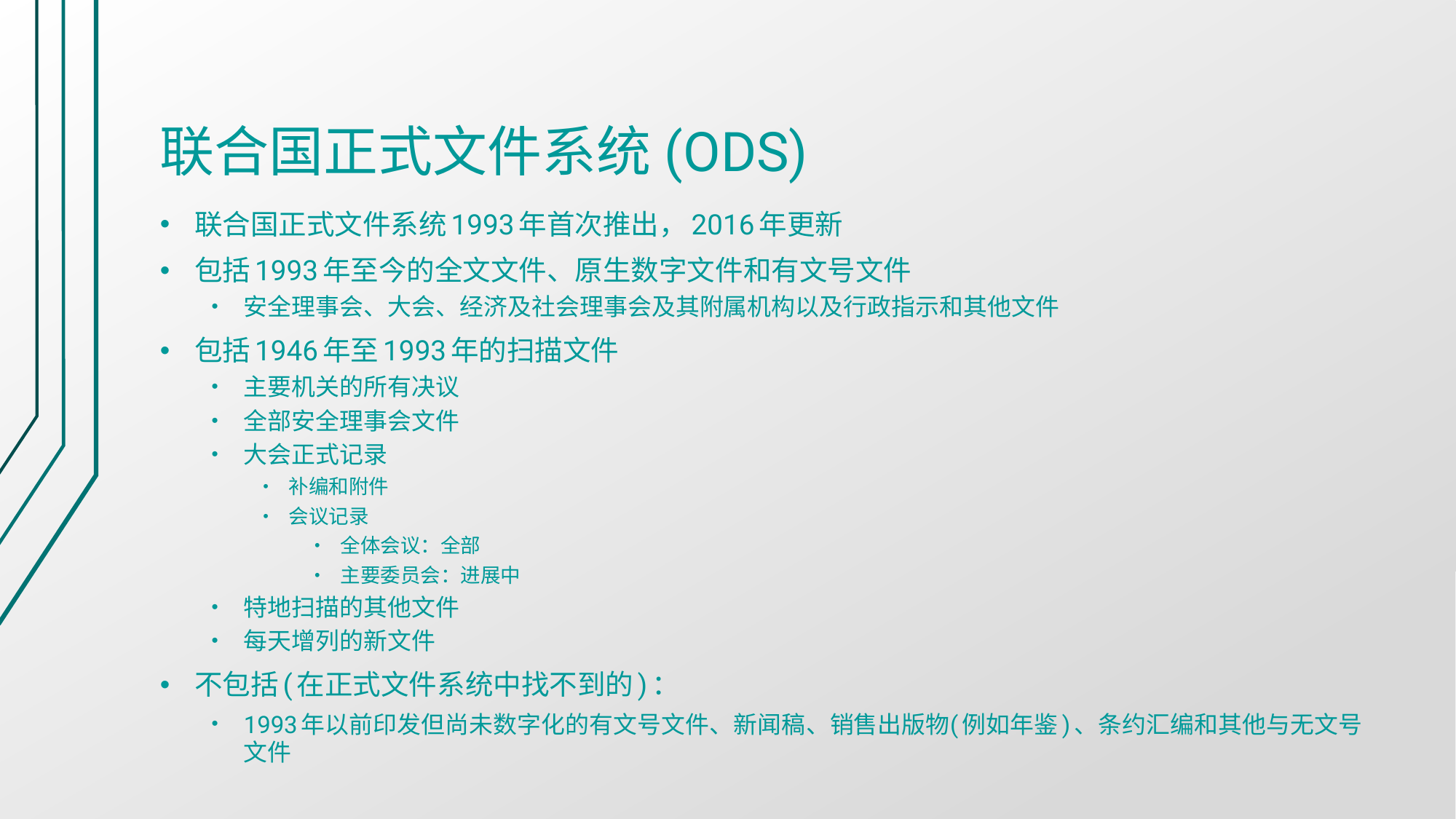

# 联合国正式文件系统(ODS)
联合国正式文件系统1993年首次推出，2016年更新
包括1993年至今的全文文件、原生数字文件和有文号文件
安全理事会、大会、经济及社会理事会及其附属机构以及行政指示和其他文件
包括1946年至1993年的扫描文件
主要机关的所有决议
全部安全理事会文件
大会正式记录
补编和附件
会议记录
全体会议：全部
主要委员会：进展中
特地扫描的其他文件
每天增列的新文件
不包括(在正式文件系统中找不到的)：
1993年以前印发但尚未数字化的有文号文件、新闻稿、销售出版物(例如年鉴)、条约汇编和其他与无文号文件